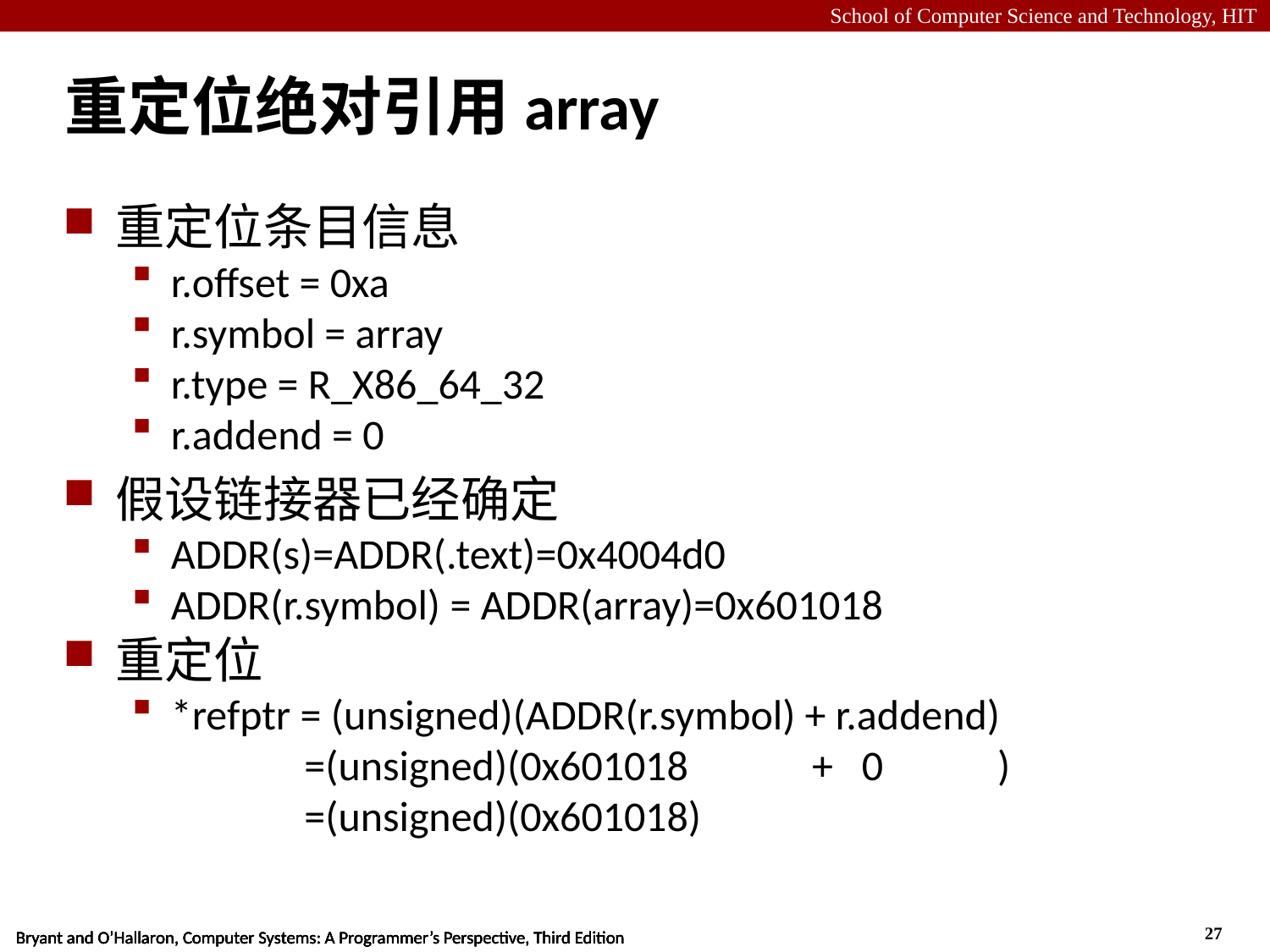

# 重定位绝对引用array
重定位条目信息
r.offset = 0xa
r.symbol = array
r.type = R_X86_64_32
r.addend = 0
假设链接器已经确定
ADDR(s)=ADDR(.text)=0x4004d0
ADDR(r.symbol) = ADDR(array)=0x601018
重定位
*refptr = (unsigned)(ADDR(r.symbol) + r.addend)
              =(unsigned)(0x601018             +   0            )
              =(unsigned)(0x601018)